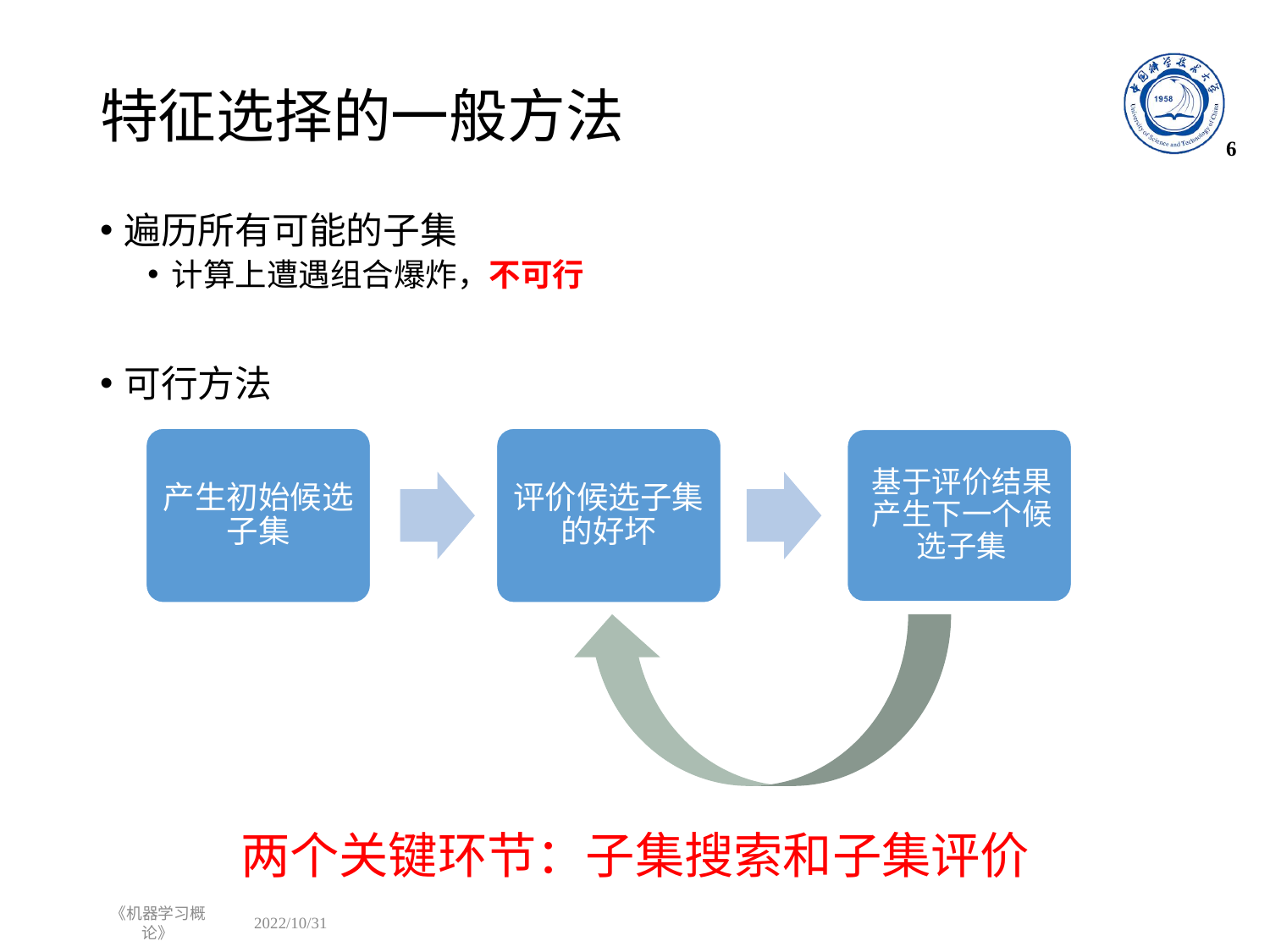

# 特征选择的一般方法
6
遍历所有可能的子集
计算上遭遇组合爆炸，不可行

可行方法

产生初始候选子集

评价候选子集的好坏
基于评价结果产生下一个候选子集

两个关键环节：子集搜索和子集评价
《机器学习概论》
2022/10/31